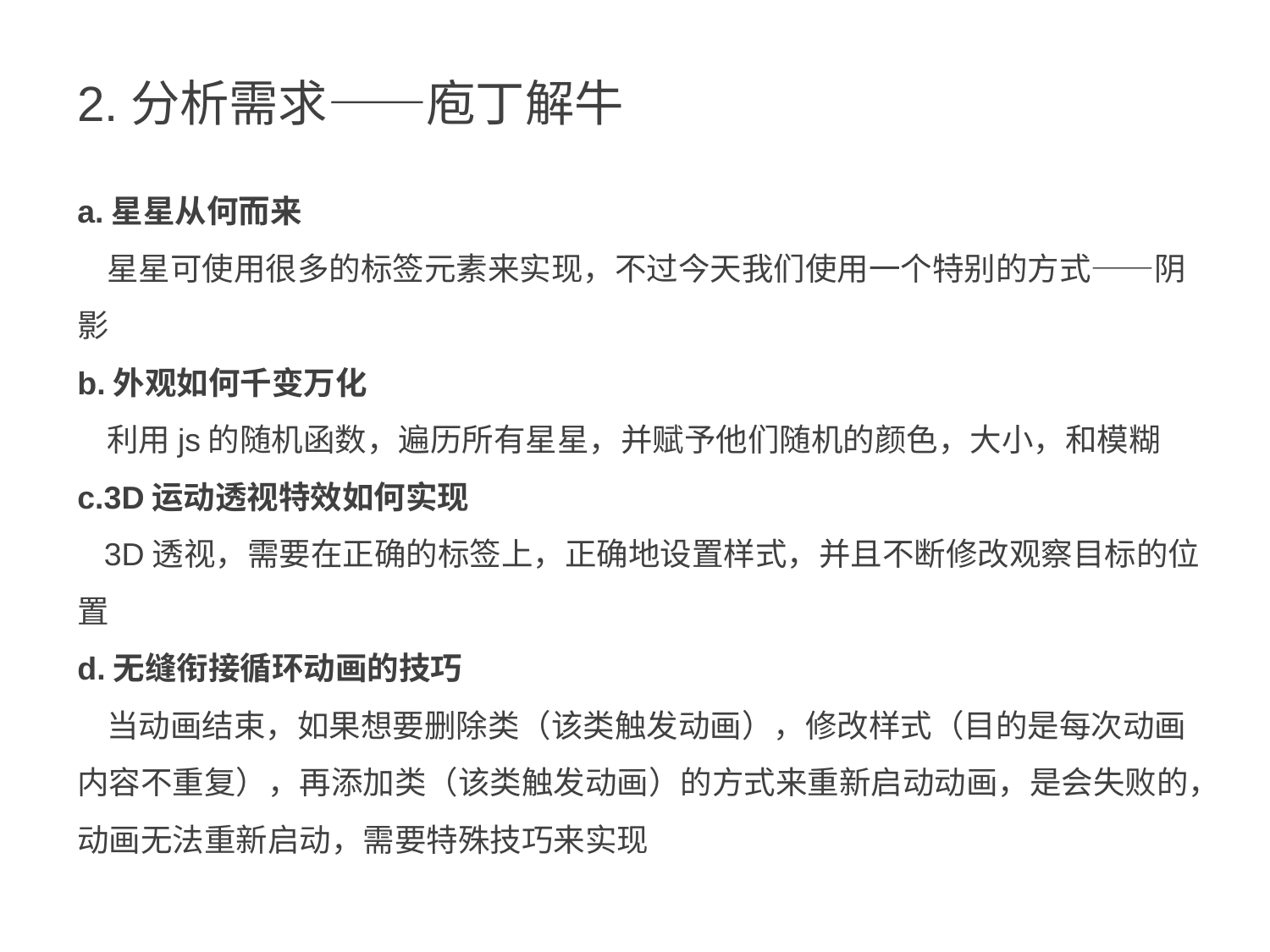

2.分析需求——庖丁解牛
a.星星从何而来
   星星可使用很多的标签元素来实现，不过今天我们使用一个特别的方式——阴影
b.外观如何千变万化
   利用js的随机函数，遍历所有星星，并赋予他们随机的颜色，大小，和模糊
c.3D运动透视特效如何实现
   3D透视，需要在正确的标签上，正确地设置样式，并且不断修改观察目标的位置
d.无缝衔接循环动画的技巧
   当动画结束，如果想要删除类（该类触发动画），修改样式（目的是每次动画内容不重复），再添加类（该类触发动画）的方式来重新启动动画，是会失败的，动画无法重新启动，需要特殊技巧来实现